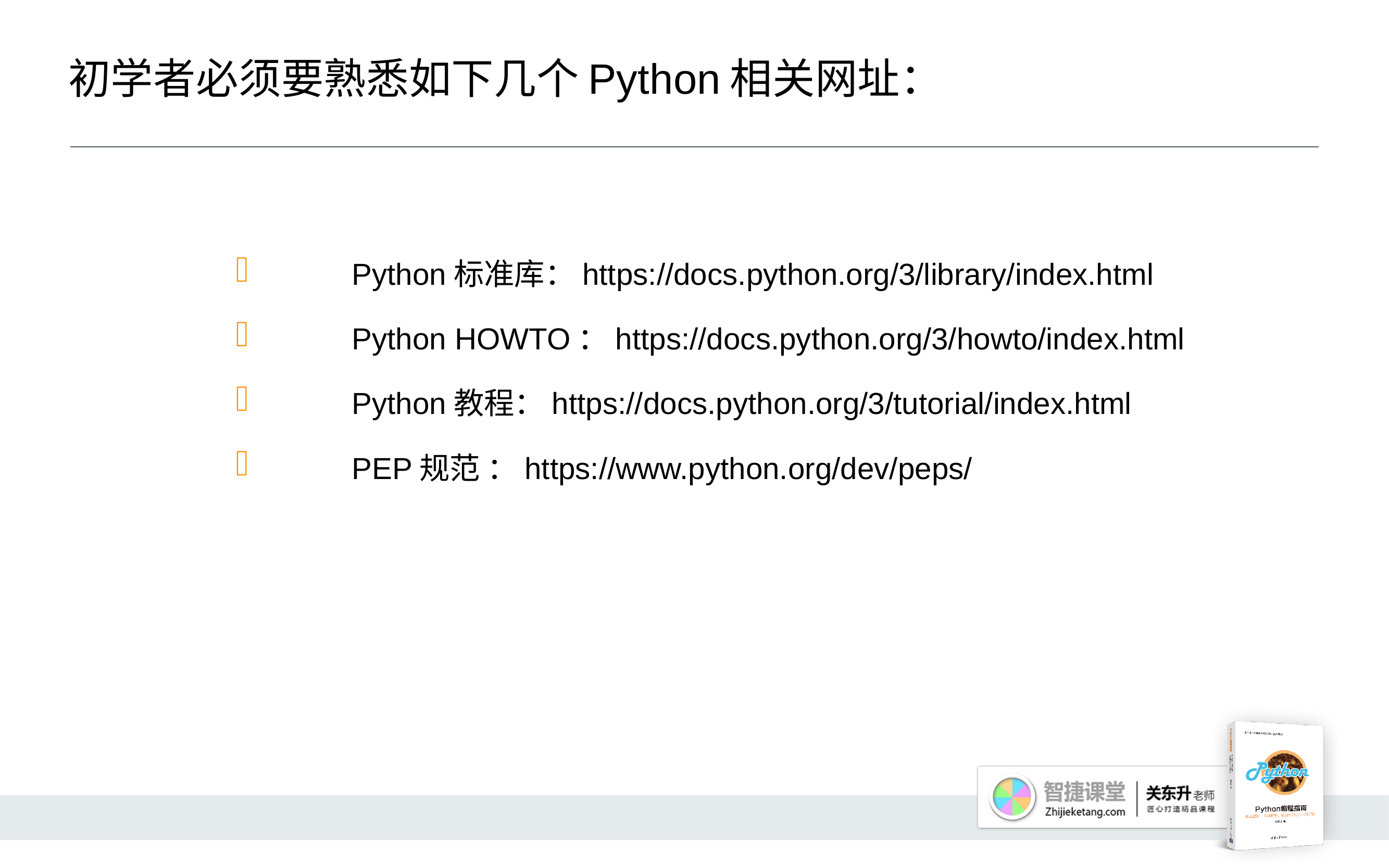

# 初学者必须要熟悉如下几个Python相关网址：
	Python标准库：https://docs.python.org/3/library/index.html
	Python HOWTO：https://docs.python.org/3/howto/index.html
	Python教程：https://docs.python.org/3/tutorial/index.html
	PEP规范 ：https://www.python.org/dev/peps/